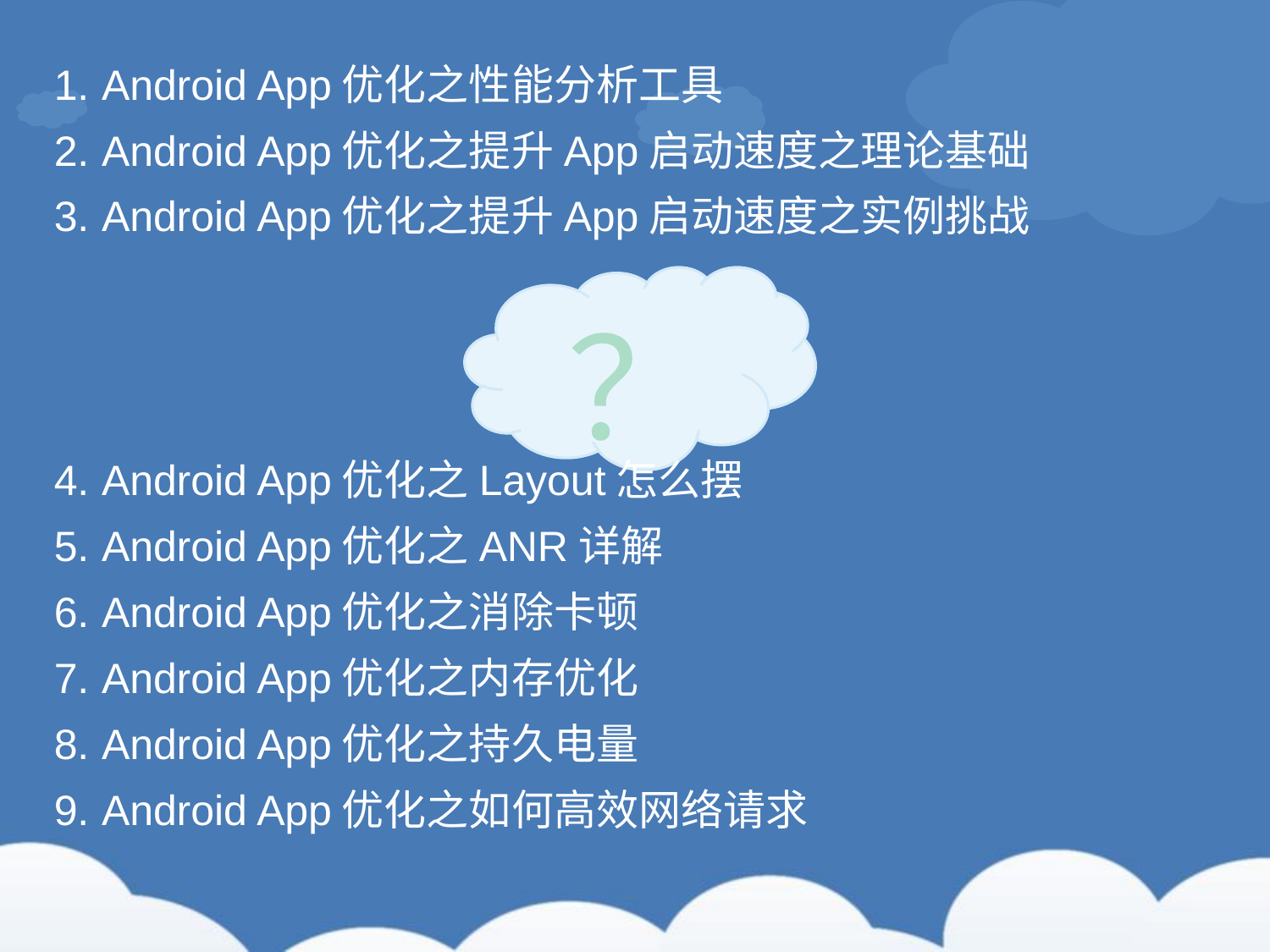

Android App优化之性能分析工具
Android App优化之提升App启动速度之理论基础
Android App优化之提升App启动速度之实例挑战

Android App优化之Layout怎么摆
Android App优化之ANR详解
Android App优化之消除卡顿
Android App优化之内存优化
Android App优化之持久电量
Android App优化之如何高效网络请求
？